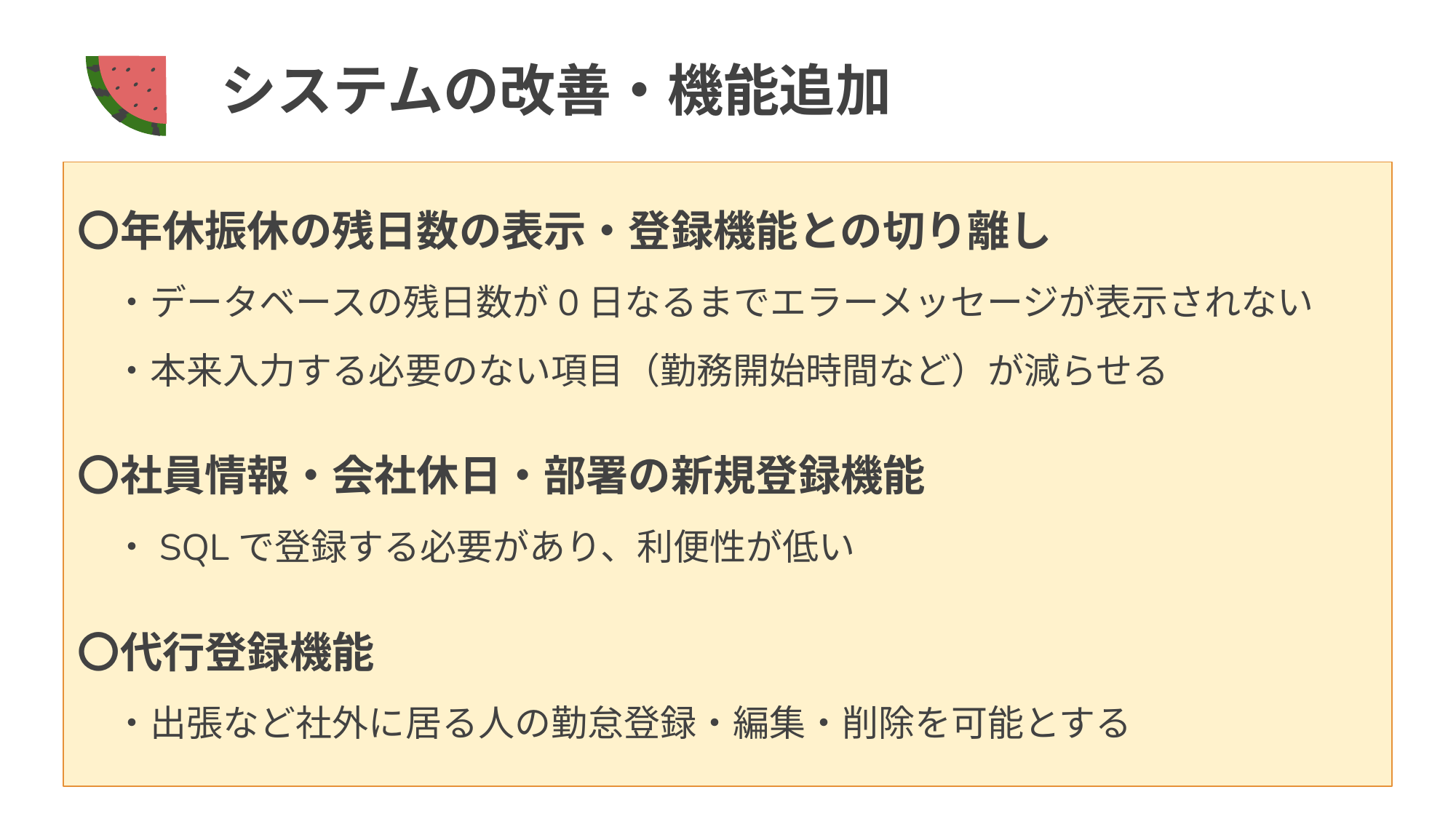

# システムの改善・機能追加
〇年休振休の残日数の表示・登録機能との切り離し
　・データベースの残日数が0日なるまでエラーメッセージが表示されない
　・本来入力する必要のない項目（勤務開始時間など）が減らせる

〇社員情報・会社休日・部署の新規登録機能
　・SQLで登録する必要があり、利便性が低い

〇代行登録機能
　・出張など社外に居る人の勤怠登録・編集・削除を可能とする